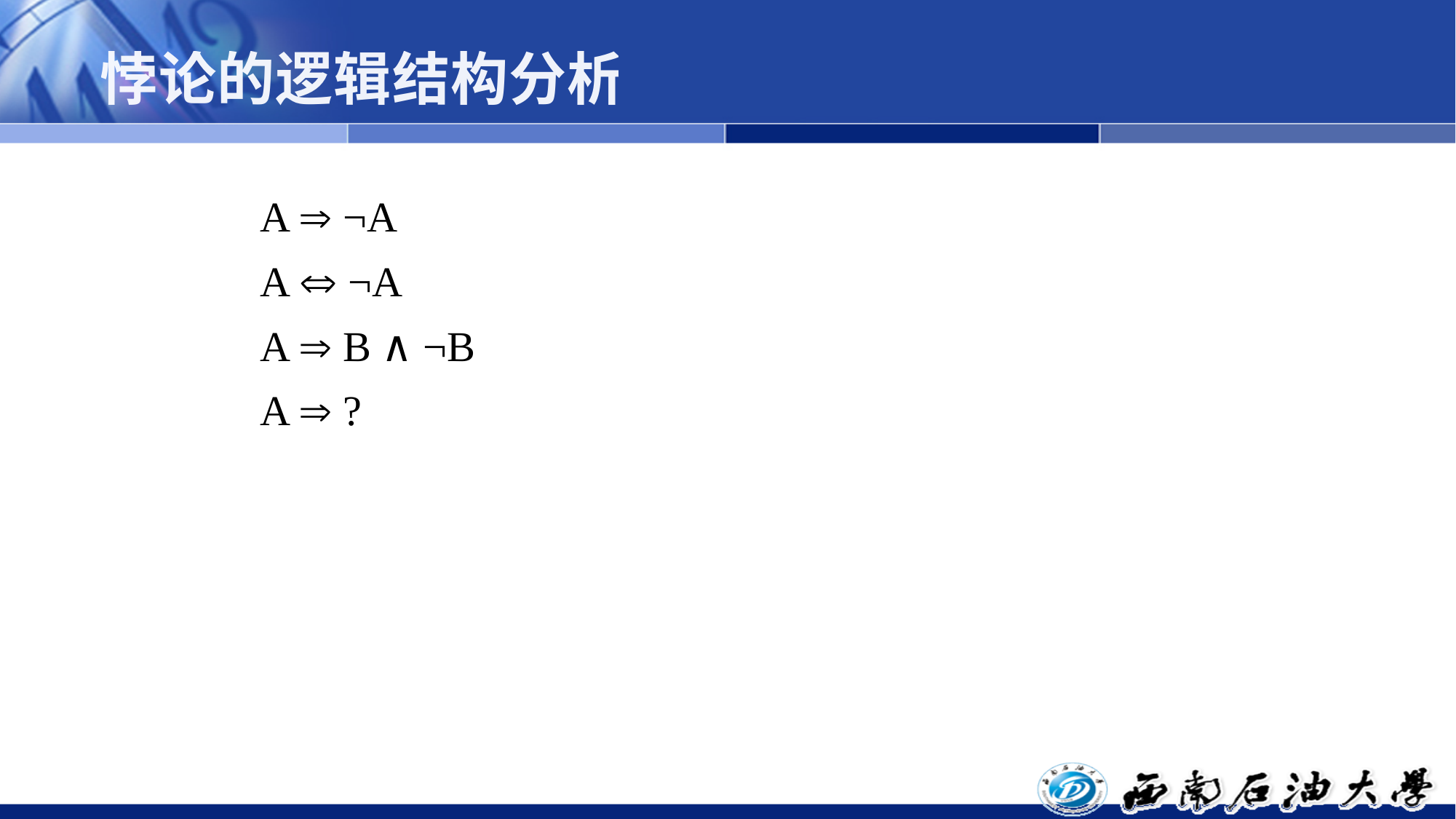

悖论的逻辑结构分析
A ⇒ ¬A
A ⇔ ¬A
A ⇒ B ∧ ¬B
A ⇒ ?